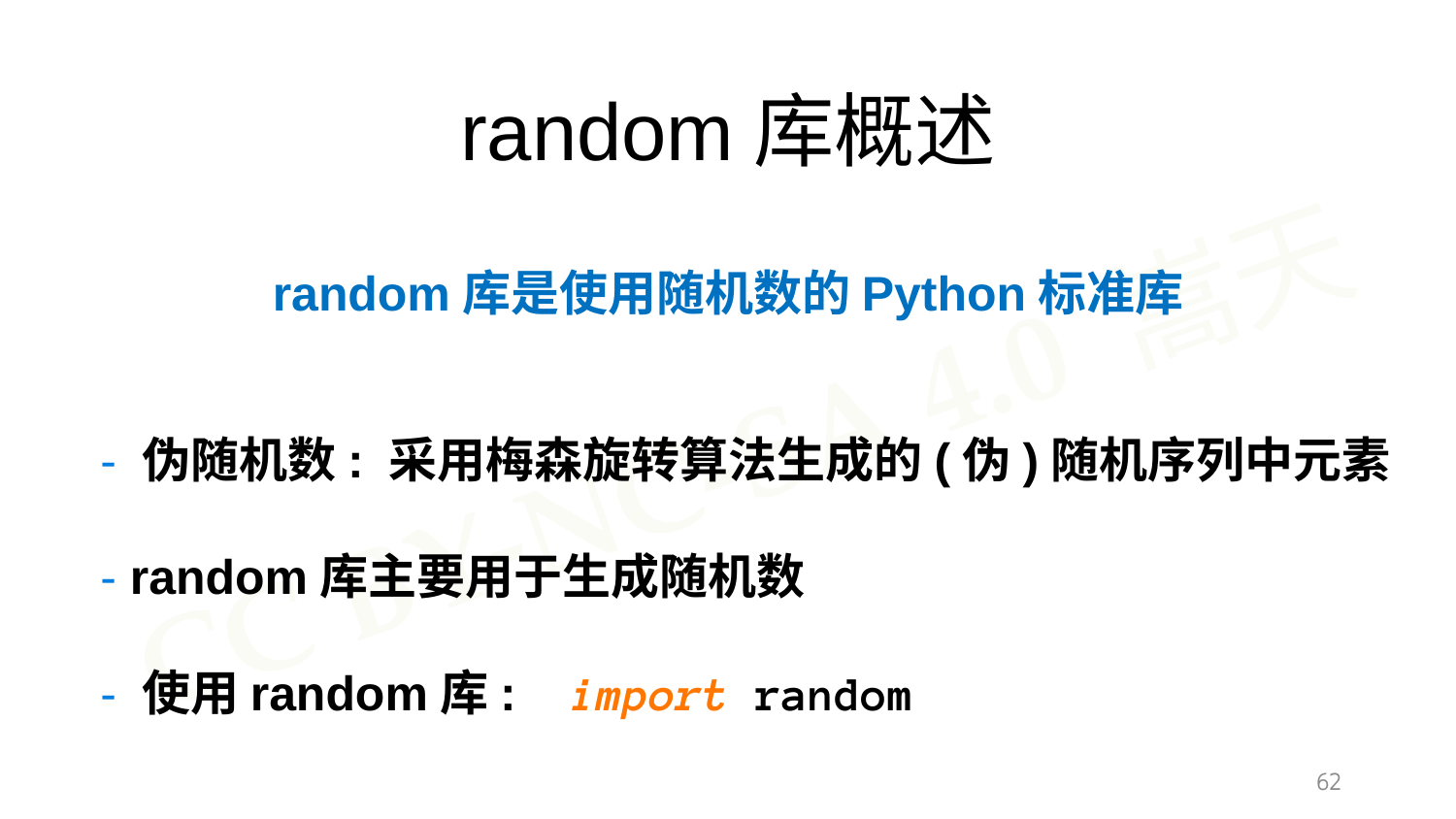

random库概述
random库是使用随机数的Python标准库
- 伪随机数: 采用梅森旋转算法生成的(伪)随机序列中元素
- random库主要用于生成随机数
- 使用random库:    import random
62